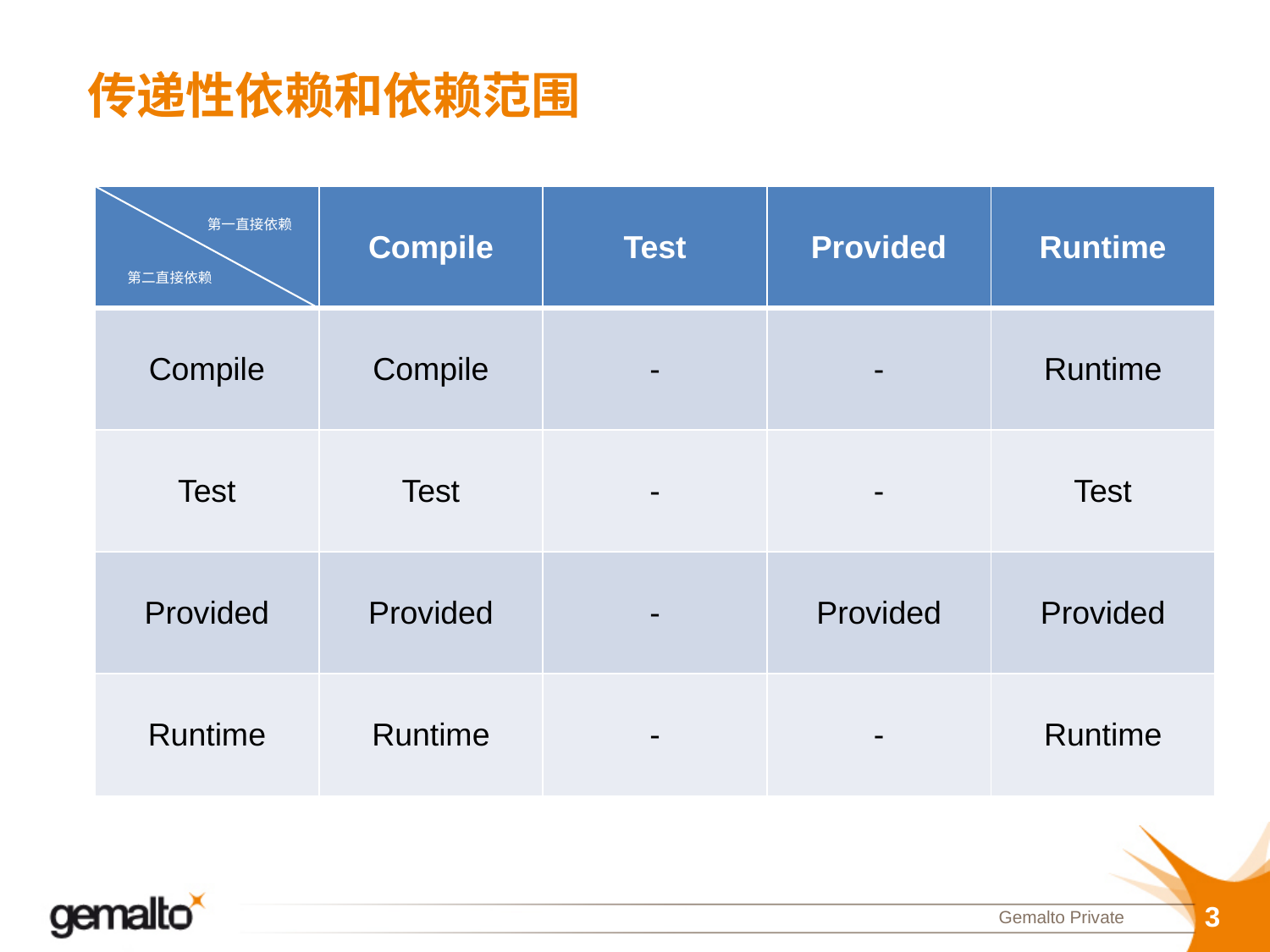

# 传递性依赖和依赖范围
|  | Compile | Test | Provided | Runtime |
| --- | --- | --- | --- | --- |
| Compile | Compile | - | - | Runtime |
| Test | Test | - | - | Test |
| Provided | Provided | - | Provided | Provided |
| Runtime | Runtime | - | - | Runtime |
第一直接依赖
第二直接依赖
3
Gemalto Private